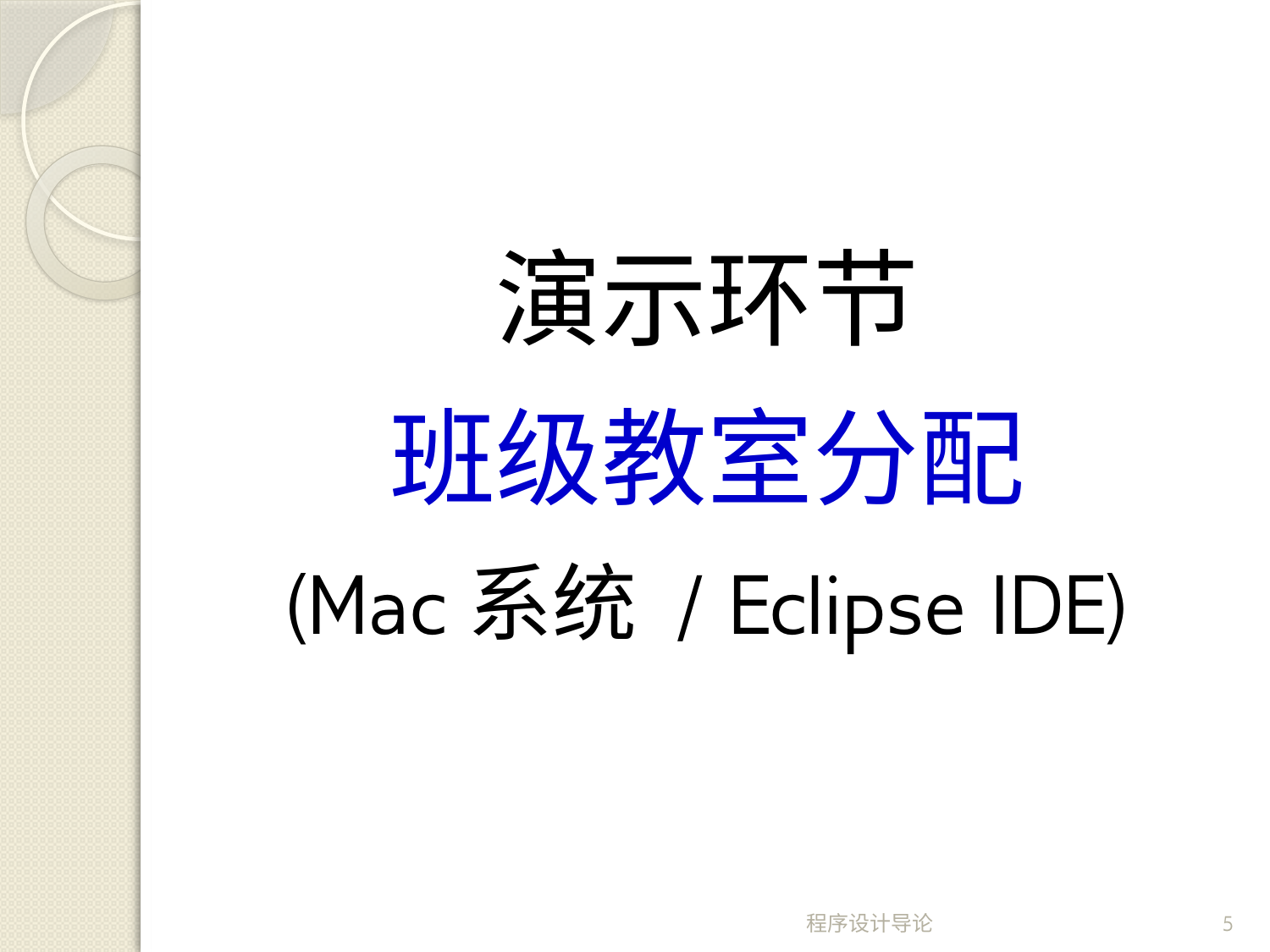

演示环节
班级教室分配
(Mac系统 / Eclipse IDE)
程序设计导论
5